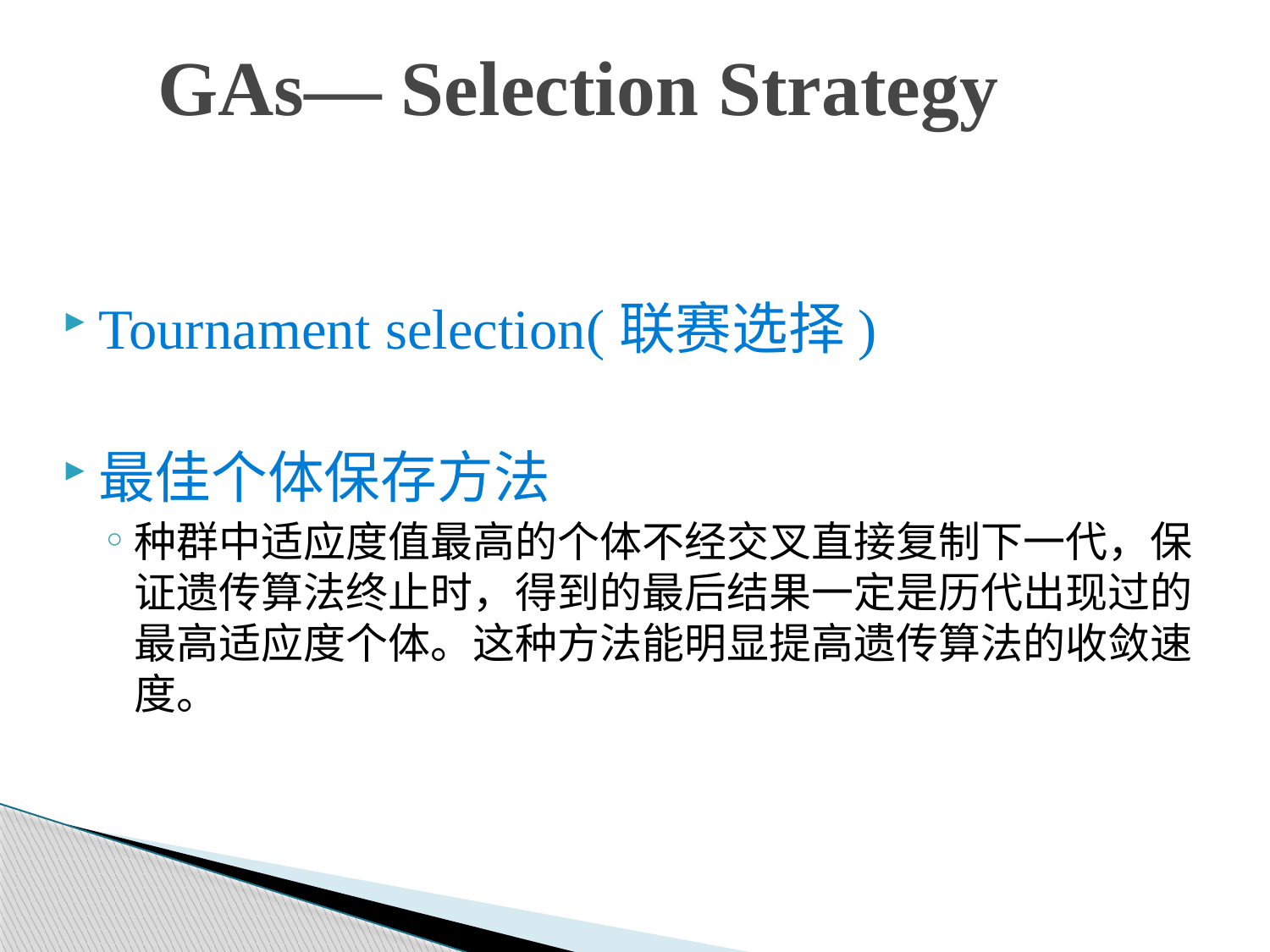

GAs— Selection Strategy
# Tournament selection(联赛选择)

最佳个体保存方法
种群中适应度值最高的个体不经交叉直接复制下一代，保证遗传算法终止时，得到的最后结果一定是历代出现过的最高适应度个体。这种方法能明显提高遗传算法的收敛速度。